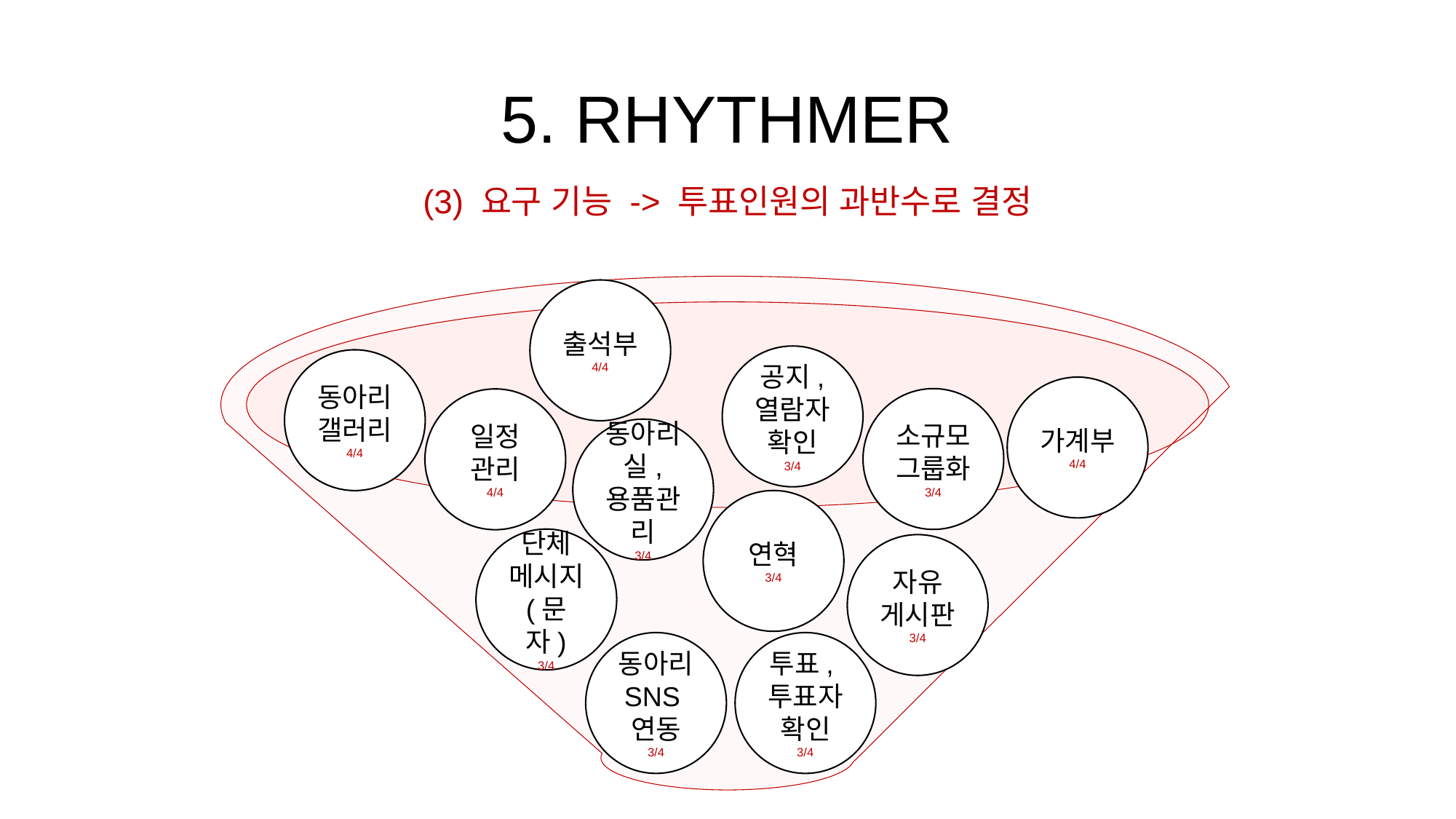

# 5. RHYTHMER
(3) 요구 기능 -> 투표인원의 과반수로 결정

출석부
4/4

공지, 열람자 확인
3/4
동아리
갤러리
4/4
가계부
4/4
소규모 그룹화
3/4
일정
관리
4/4
동아리실, 용품관리
3/4
연혁
3/4
단체
메시지
(문자)
3/4
자유 게시판
3/4
동아리 SNS
연동
3/4
투표,
투표자 확인
3/4